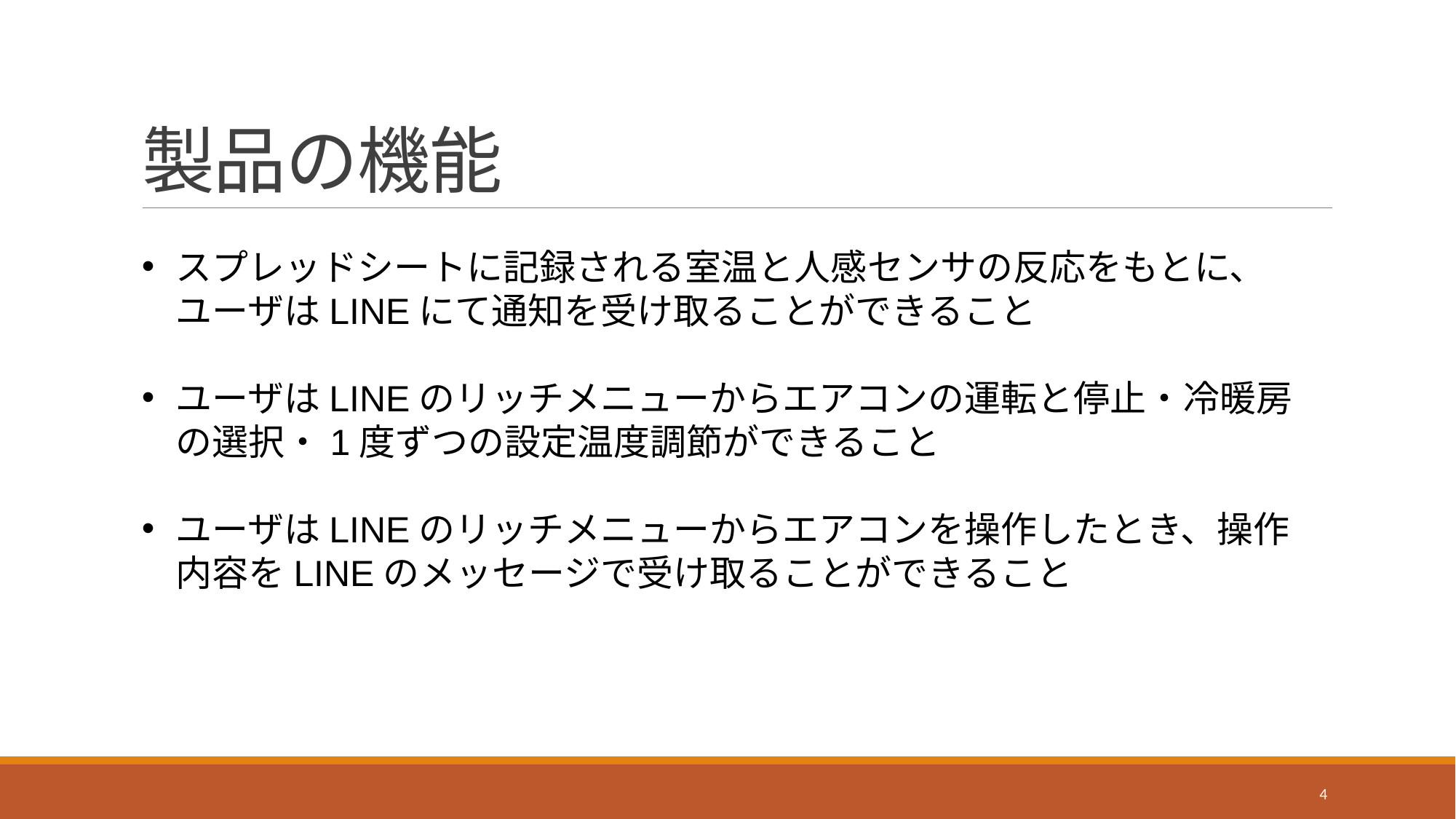

# 製品の機能
スプレッドシートに記録される室温と人感センサの反応をもとに、ユーザはLINEにて通知を受け取ることができること

ユーザはLINEのリッチメニューからエアコンの運転と停止・冷暖房の選択・1度ずつの設定温度調節ができること

ユーザはLINEのリッチメニューからエアコンを操作したとき、操作内容をLINEのメッセージで受け取ることができること

4